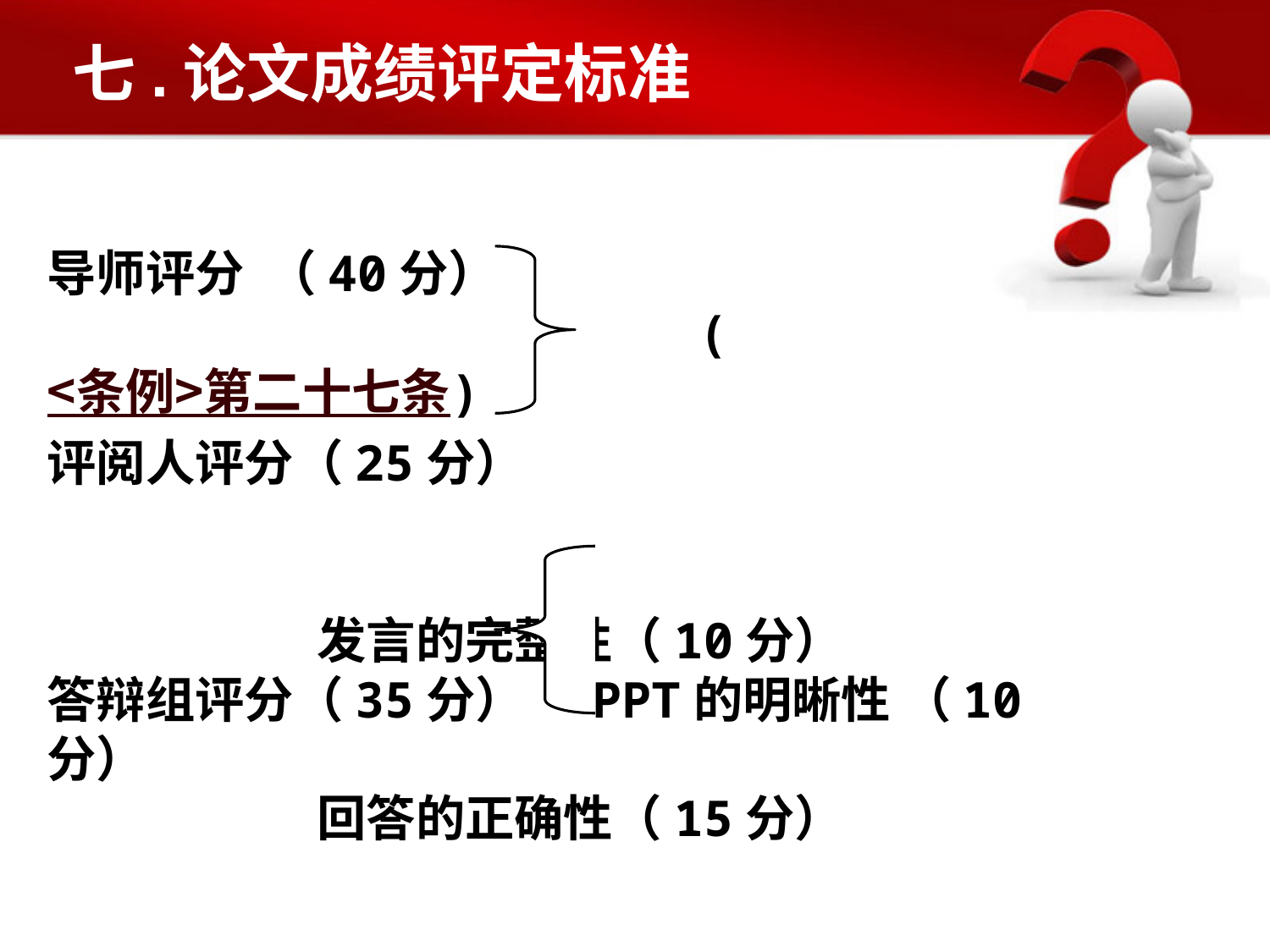

# 七.论文成绩评定标准
导师评分  （40分）
                      (<条例>第二十七条)
评阅人评分（25分）

                       发言的完整性（10分）
答辩组评分（35分）     PPT的明晰性 （10分）
                       回答的正确性（15分）